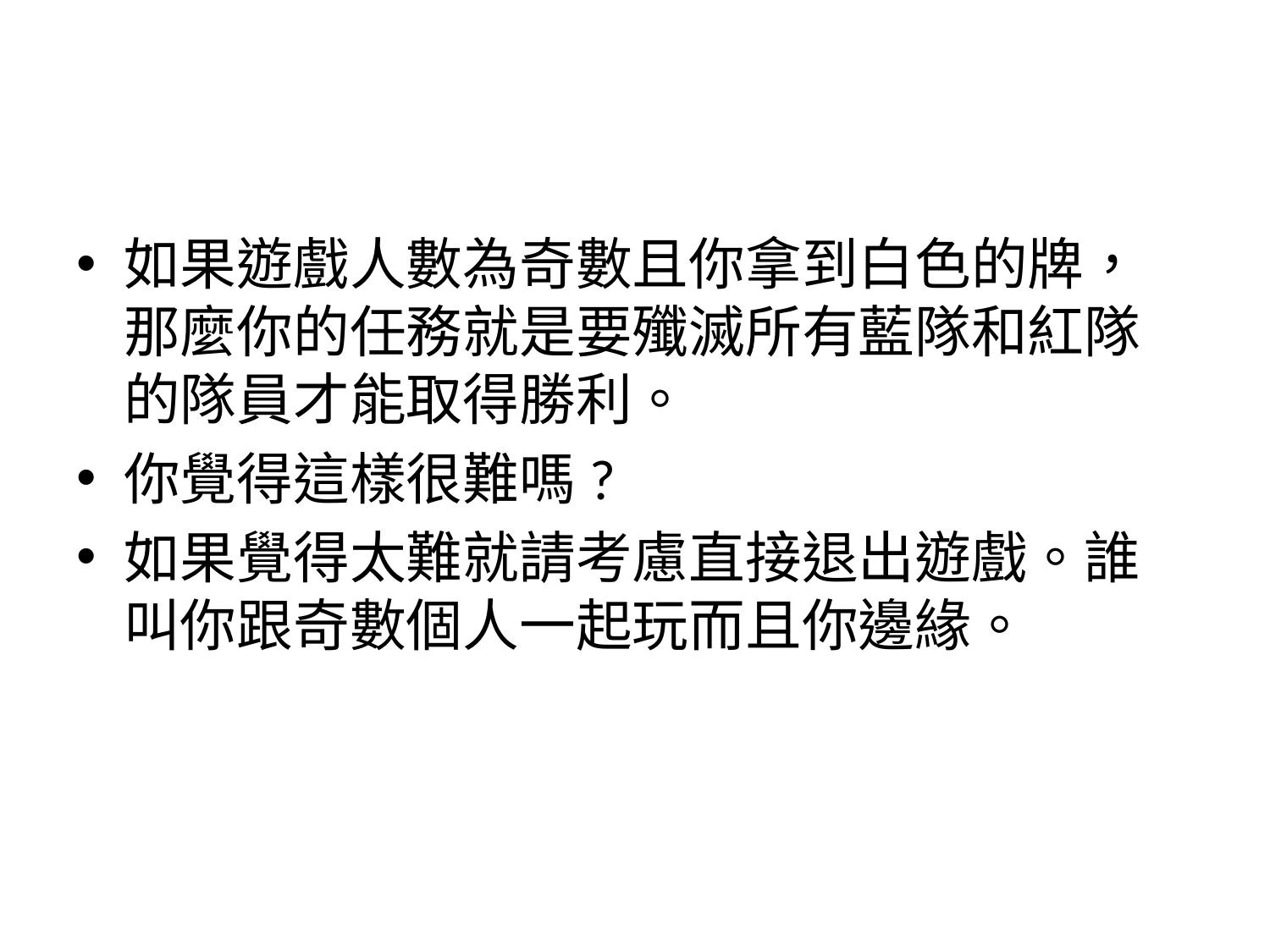

#
如果遊戲人數為奇數且你拿到白色的牌，那麼你的任務就是要殲滅所有藍隊和紅隊的隊員才能取得勝利。
你覺得這樣很難嗎?
如果覺得太難就請考慮直接退出遊戲。誰叫你跟奇數個人一起玩而且你邊緣。